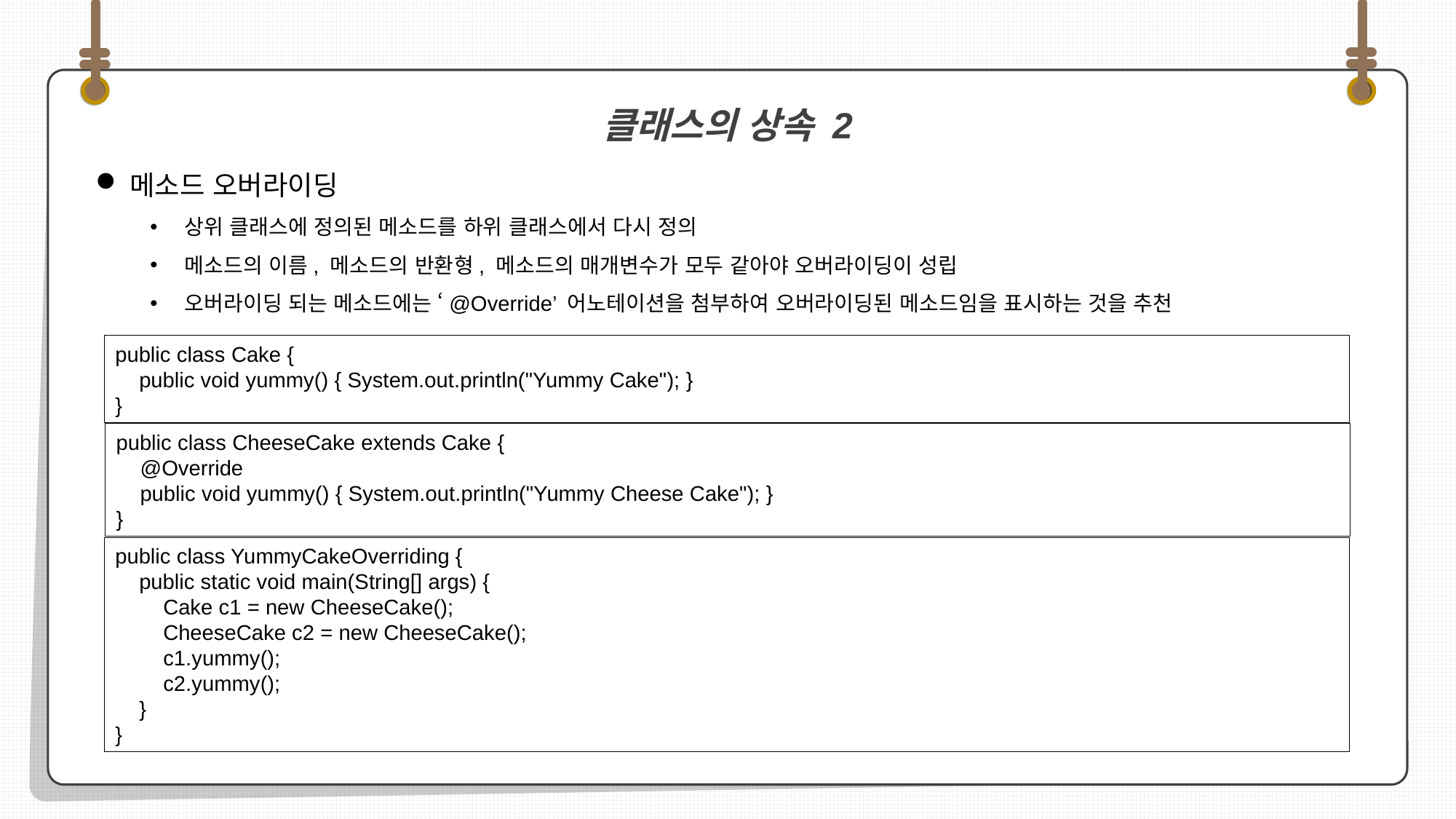

메소드 오버라이딩
상위 클래스에 정의된 메소드를 하위 클래스에서 다시 정의
메소드의 이름, 메소드의 반환형, 메소드의 매개변수가 모두 같아야 오버라이딩이 성립
오버라이딩 되는 메소드에는 ‘@Override’ 어노테이션을 첨부하여 오버라이딩된 메소드임을 표시하는 것을 추천

클래스의 상속 2

public class Cake {
    public void yummy() { System.out.println("Yummy Cake"); }
}
public class CheeseCake extends Cake {
    @Override
    public void yummy() { System.out.println("Yummy Cheese Cake"); }
}
public class YummyCakeOverriding {
    public static void main(String[] args) {
        Cake c1 = new CheeseCake();
        CheeseCake c2 = new CheeseCake();
        c1.yummy();
        c2.yummy();
    }
}